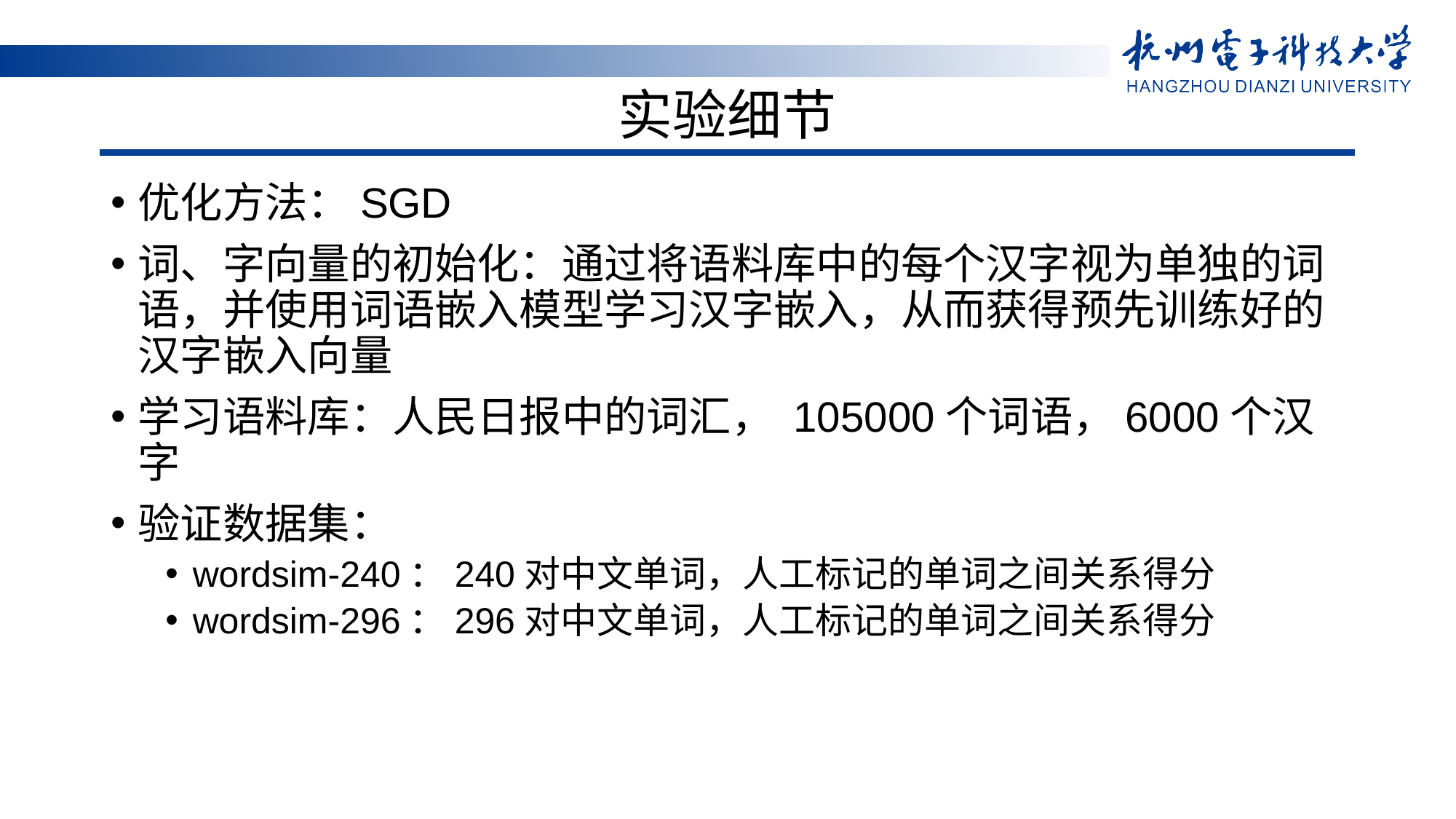

# 实验细节
优化方法：SGD
词、字向量的初始化：通过将语料库中的每个汉字视为单独的词语，并使用词语嵌入模型学习汉字嵌入，从而获得预先训练好的汉字嵌入向量
学习语料库：人民日报中的词汇， 105000个词语，6000个汉字
验证数据集：
wordsim-240：240对中文单词，人工标记的单词之间关系得分
wordsim-296：296对中文单词，人工标记的单词之间关系得分